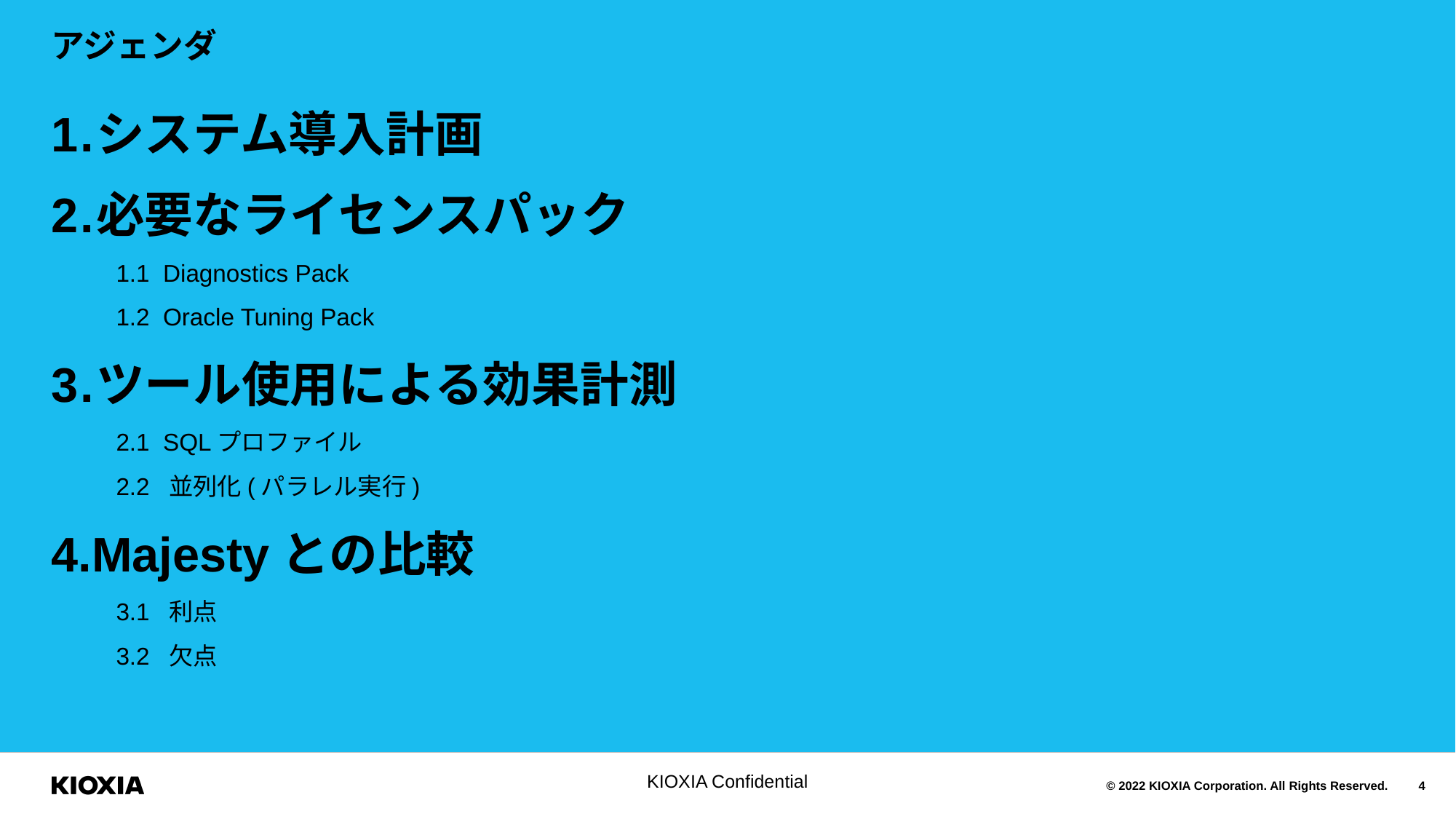

# アジェンダ
システム導入計画
必要なライセンスパック
1.1  Diagnostics Pack
1.2  Oracle Tuning Pack
ツール使用による効果計測
2.1  SQLプロファイル
2.2  並列化(パラレル実行)
Majestyとの比較
3.1  利点
3.2  欠点
KIOXIA Confidential